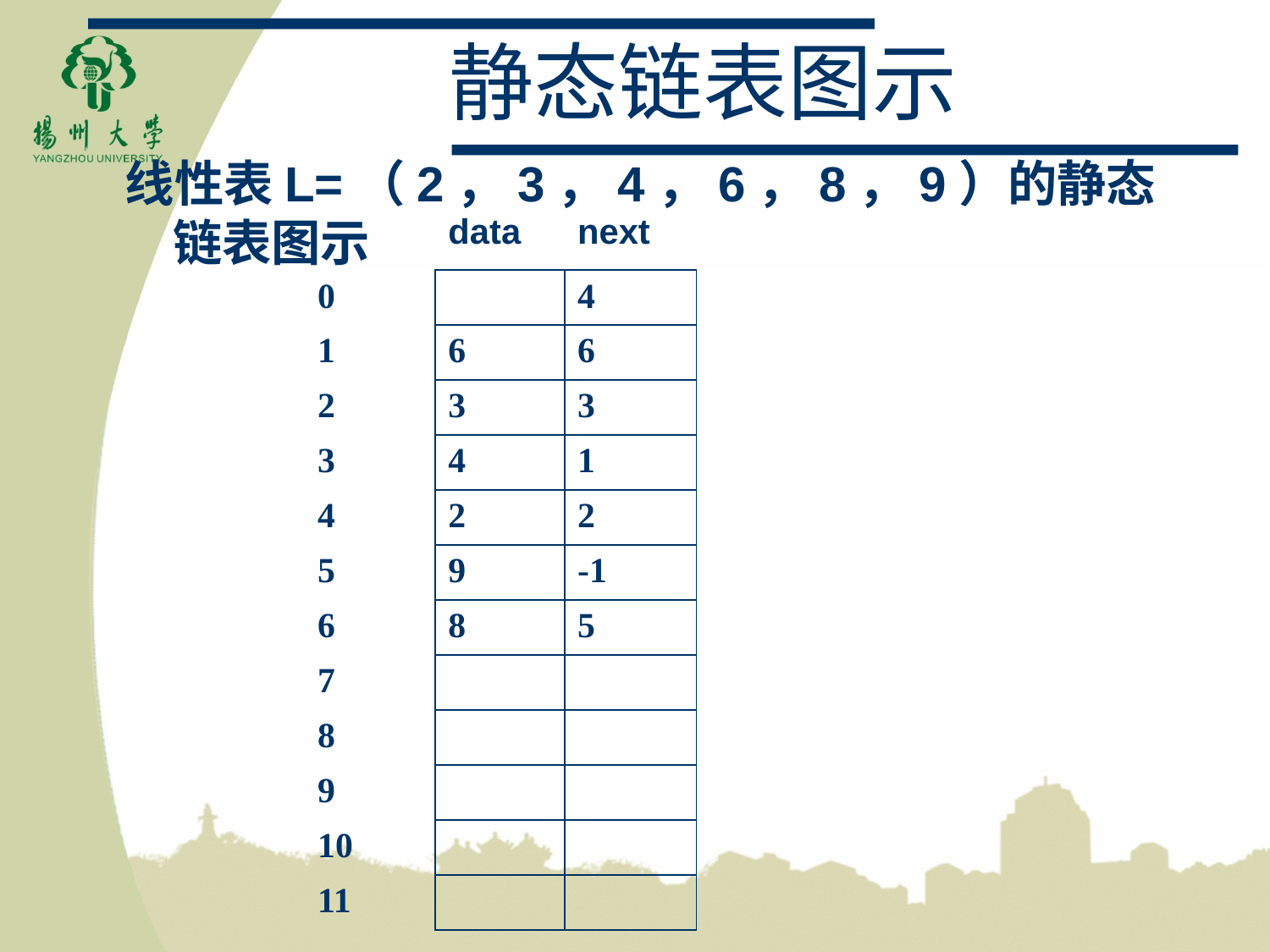

# 静态链表图示

线性表L=（2，3，4，6，8，9）的静态链表图示
|  | data | next |
| --- | --- | --- |
| 0 |  | 4 |
| 1 | 6 | 6 |
| 2 | 3 | 3 |
| 3 | 4 | 1 |
| 4 | 2 | 2 |
| 5 | 9 | -1 |
| 6 | 8 | 5 |
| 7 |  |  |
| 8 |  |  |
| 9 |  |  |
| 10 |  |  |
| 11 |  |  |